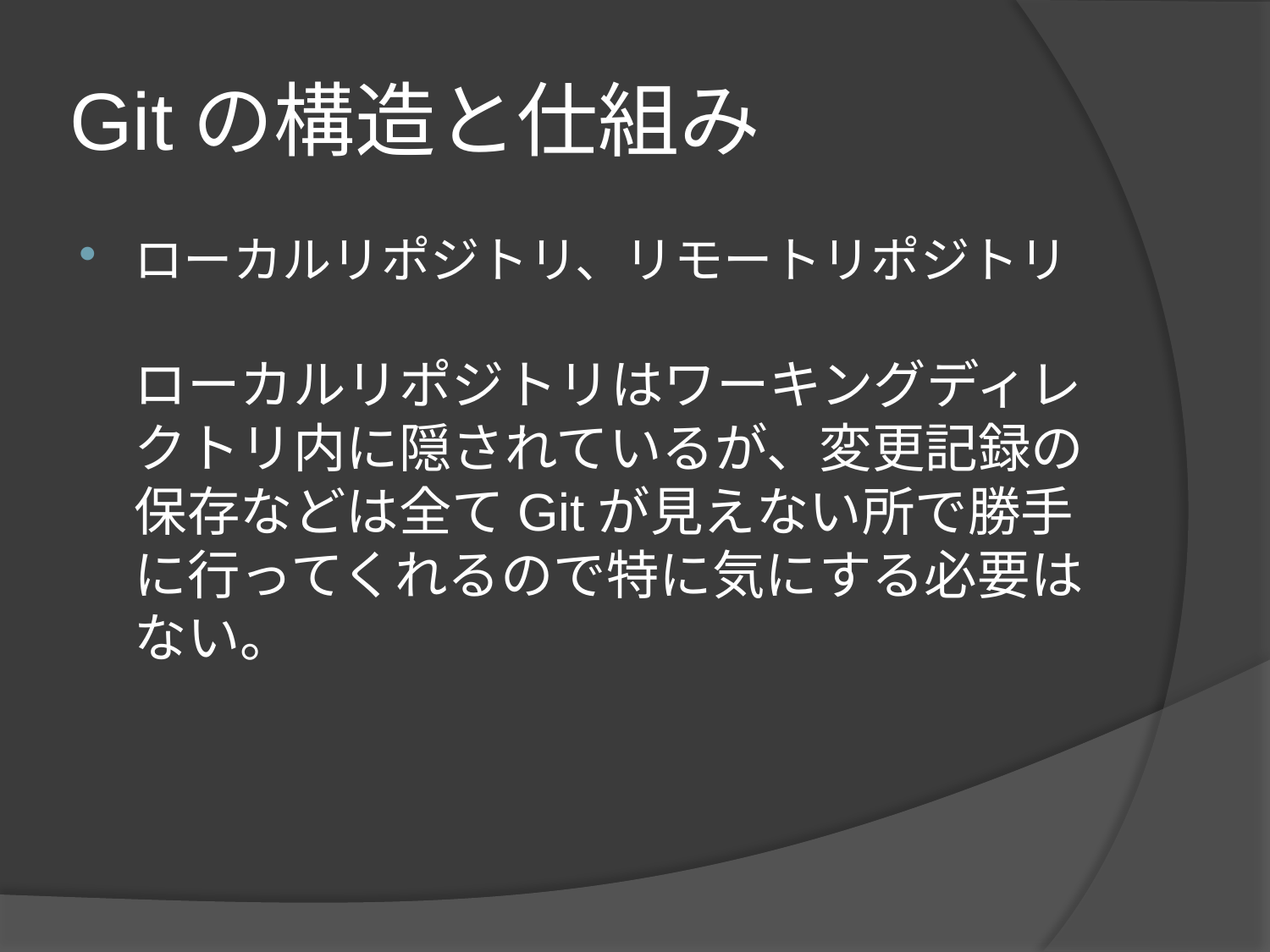

# Gitの構造と仕組み
ローカルリポジトリ、リモートリポジトリ
ローカルリポジトリはワーキングディレクトリ内に隠されているが、変更記録の保存などは全てGitが見えない所で勝手に行ってくれるので特に気にする必要はない。